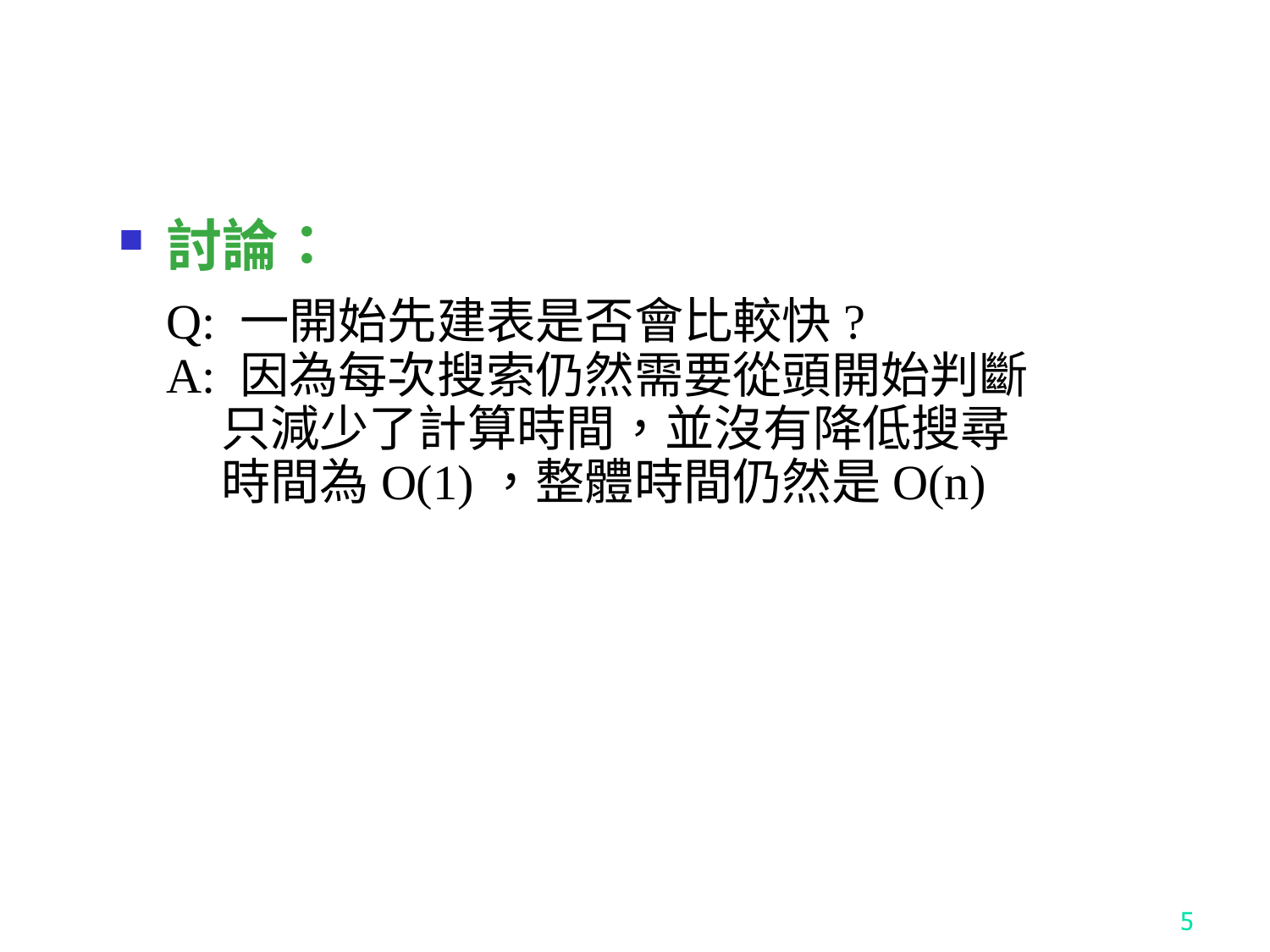

#
討論：
  	Q: 一開始先建表是否會比較快?
A: 因為每次搜索仍然需要從頭開始判斷
     只減少了計算時間，並沒有降低搜尋
     時間為O(1)，整體時間仍然是O(n)
5